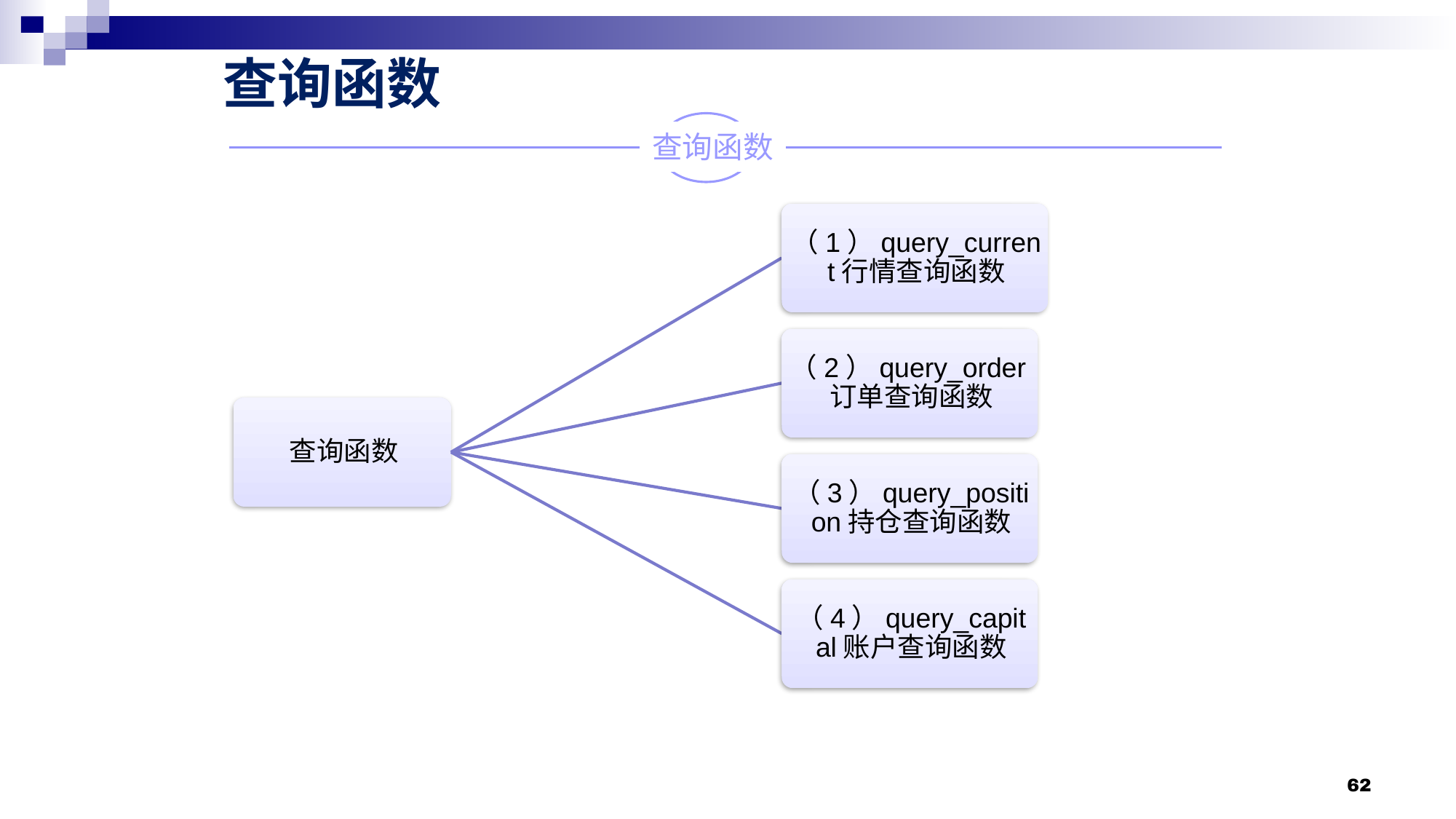

查询函数

查询函数
查询函数

（1）query_current行情查询函数

（2）query_order订单查询函数

（3）query_position持仓查询函数

（4）query_capital账户查询函数
62